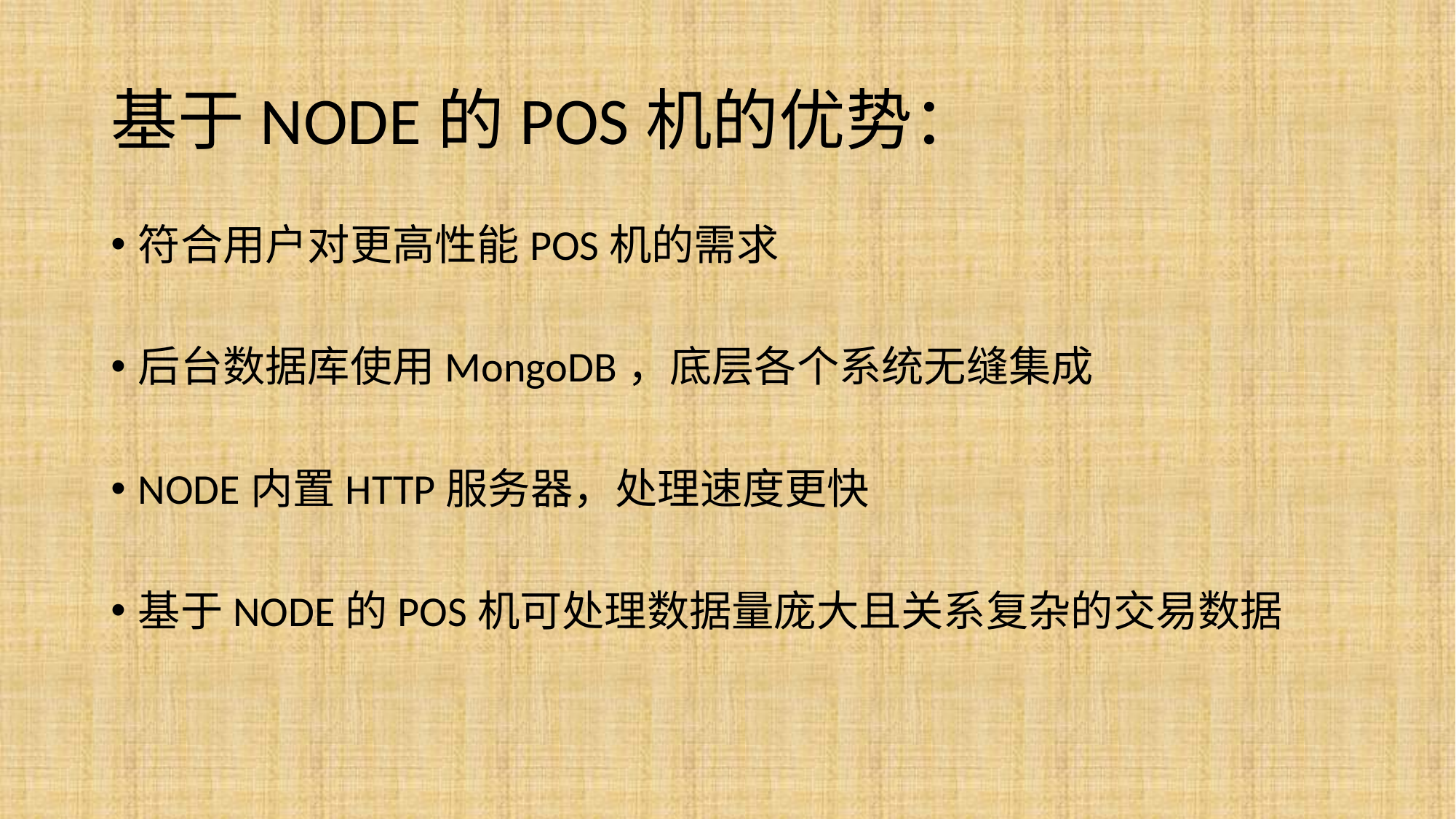

# 基于NODE的POS机的优势：
符合用户对更高性能POS机的需求

后台数据库使用MongoDB，底层各个系统无缝集成

NODE内置HTTP服务器，处理速度更快

基于NODE的POS机可处理数据量庞大且关系复杂的交易数据